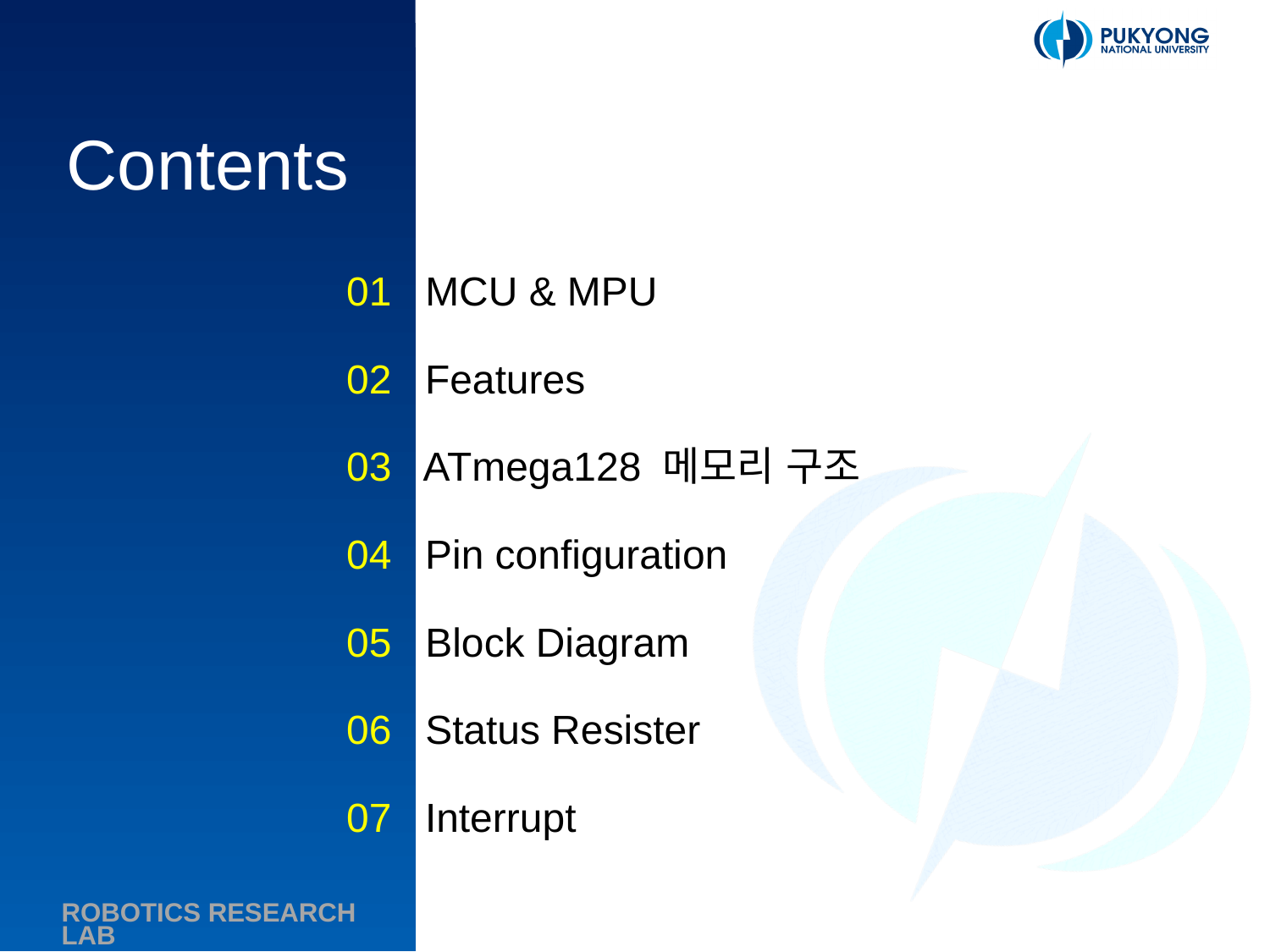

01   MCU & MPU

02   Features
03   ATmega128 메모리 구조

04   Pin configuration

05   Block Diagram

06   Status Resister

07   Interrupt

2